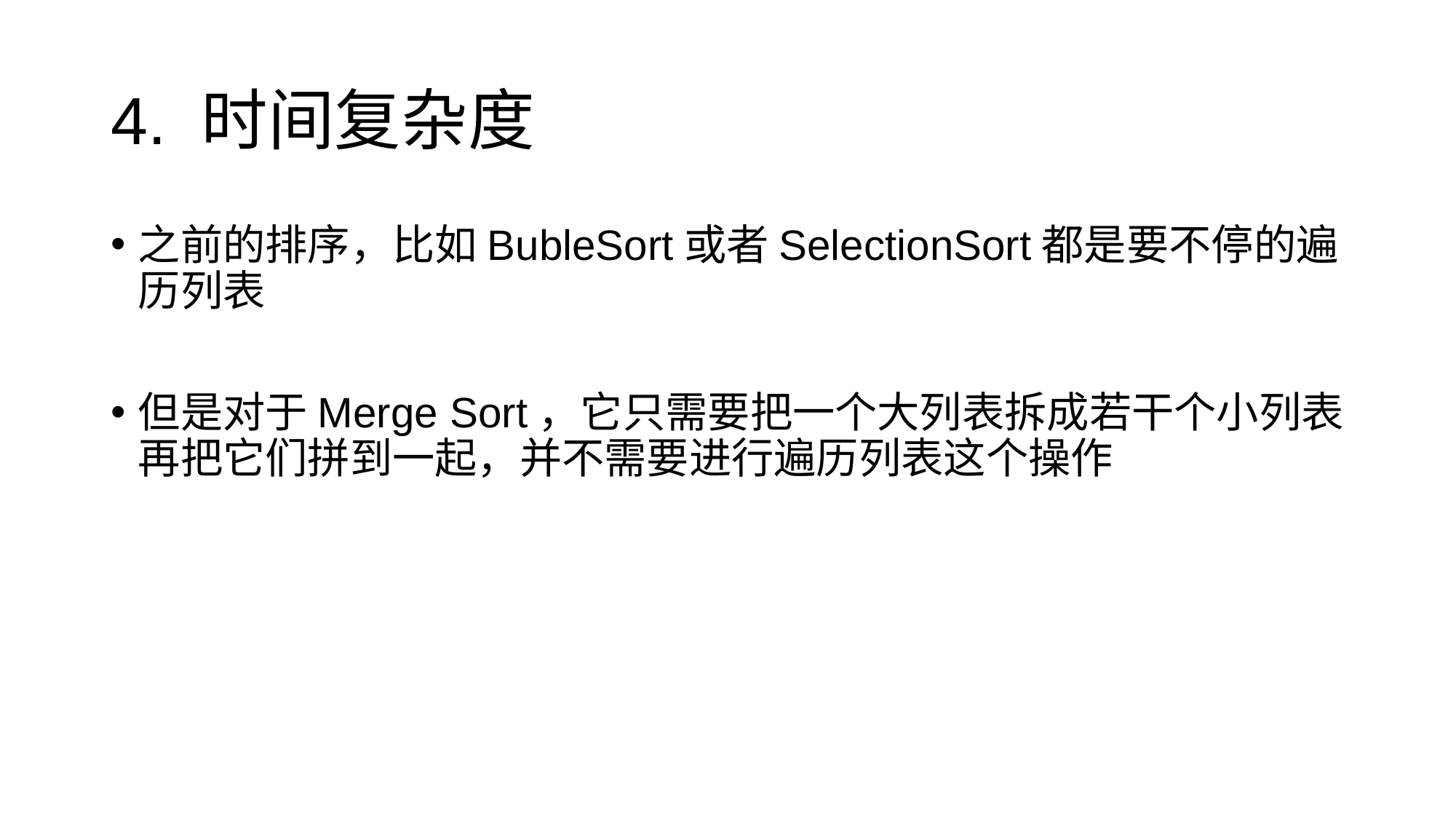

# 4. 时间复杂度
之前的排序，比如BubleSort或者SelectionSort都是要不停的遍历列表

但是对于Merge Sort，它只需要把一个大列表拆成若干个小列表再把它们拼到一起，并不需要进行遍历列表这个操作